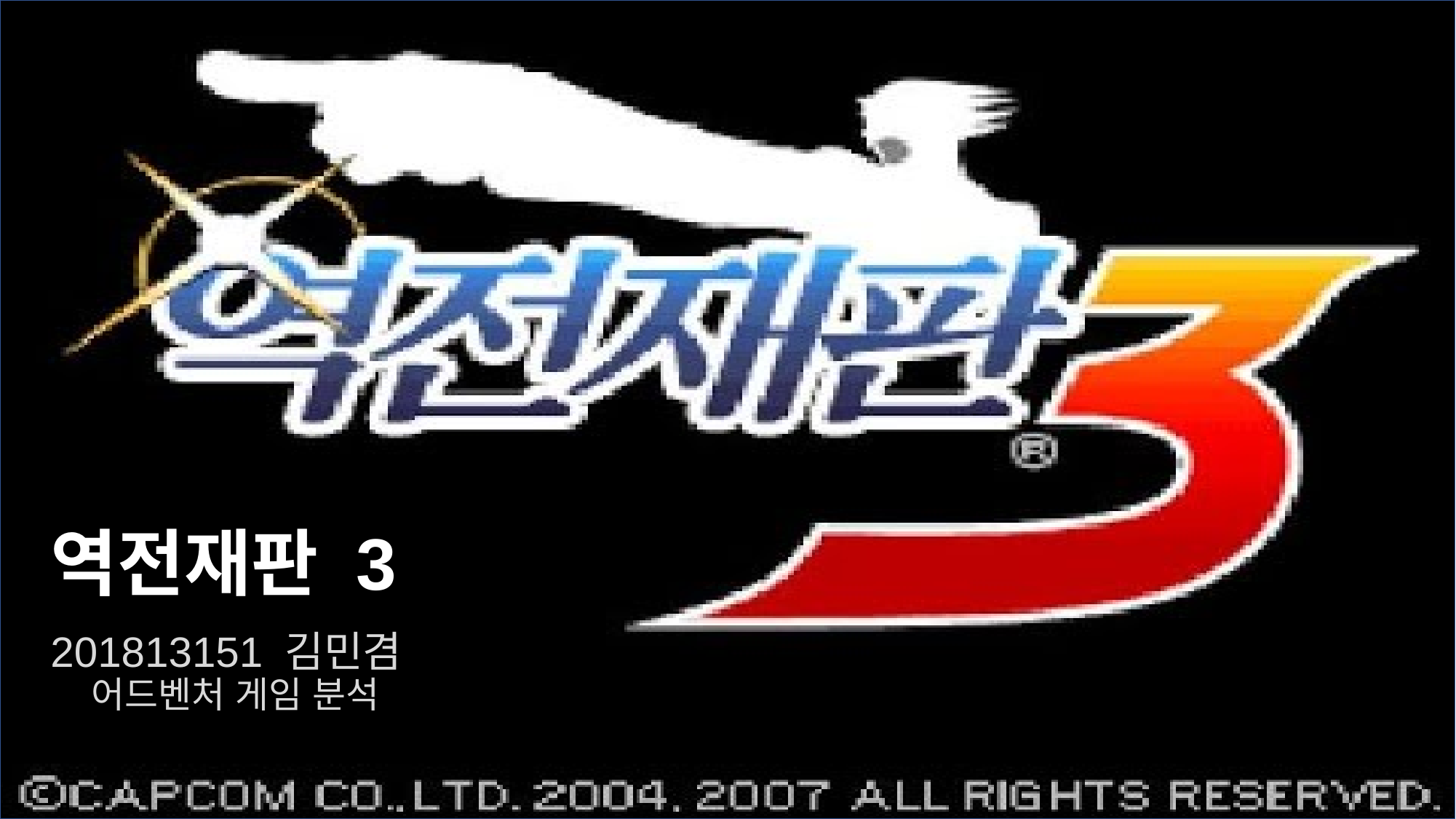

# 역전재판 3
201813151 김민겸
    어드벤처 게임 분석